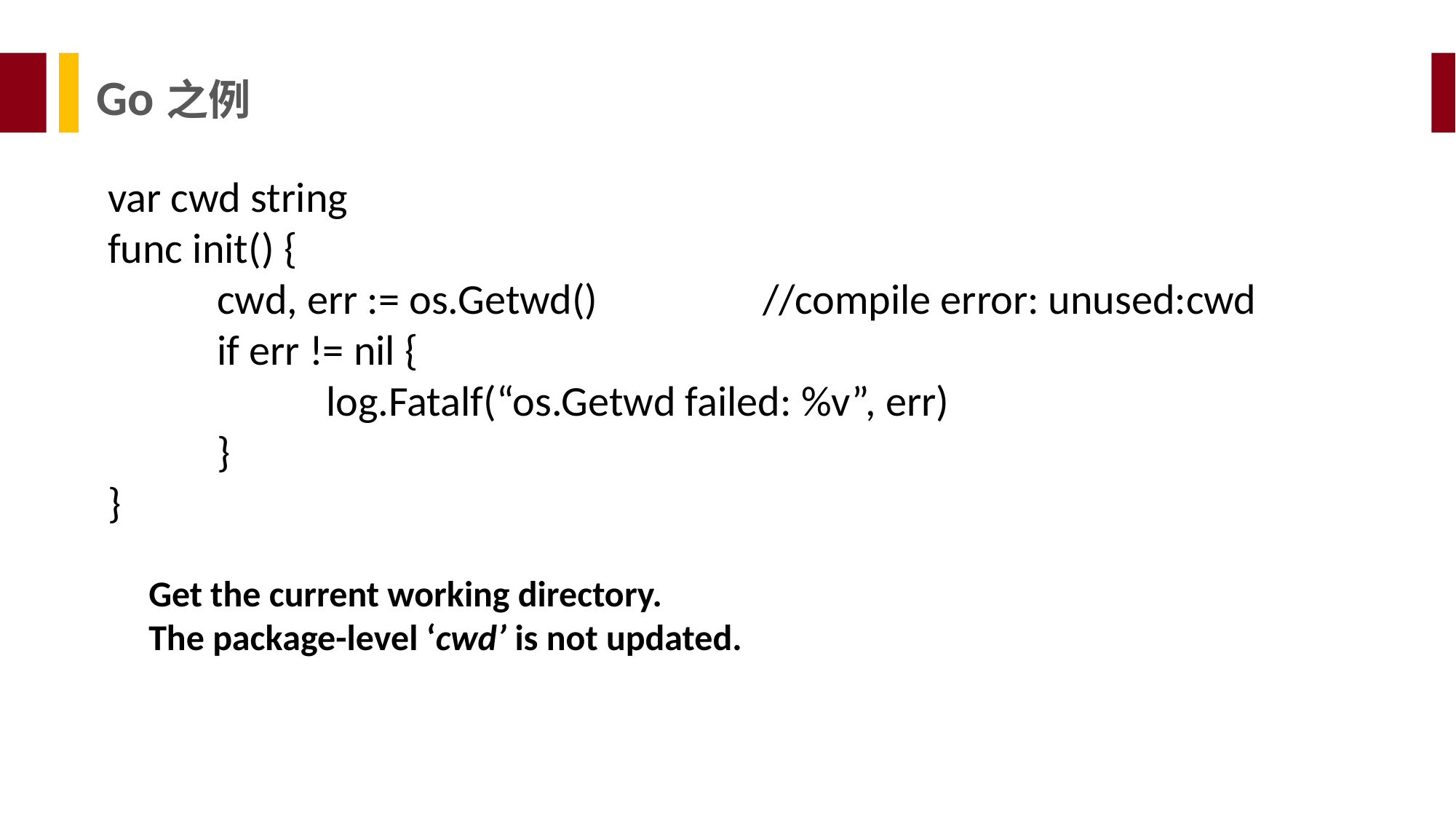

Go之例
var cwd string
func init() {
	cwd, err := os.Getwd()		//compile error: unused:cwd
	if err != nil {
		log.Fatalf(“os.Getwd failed: %v”, err)
	}
}

Get the current working directory.
The package-level ‘cwd’ is not updated.